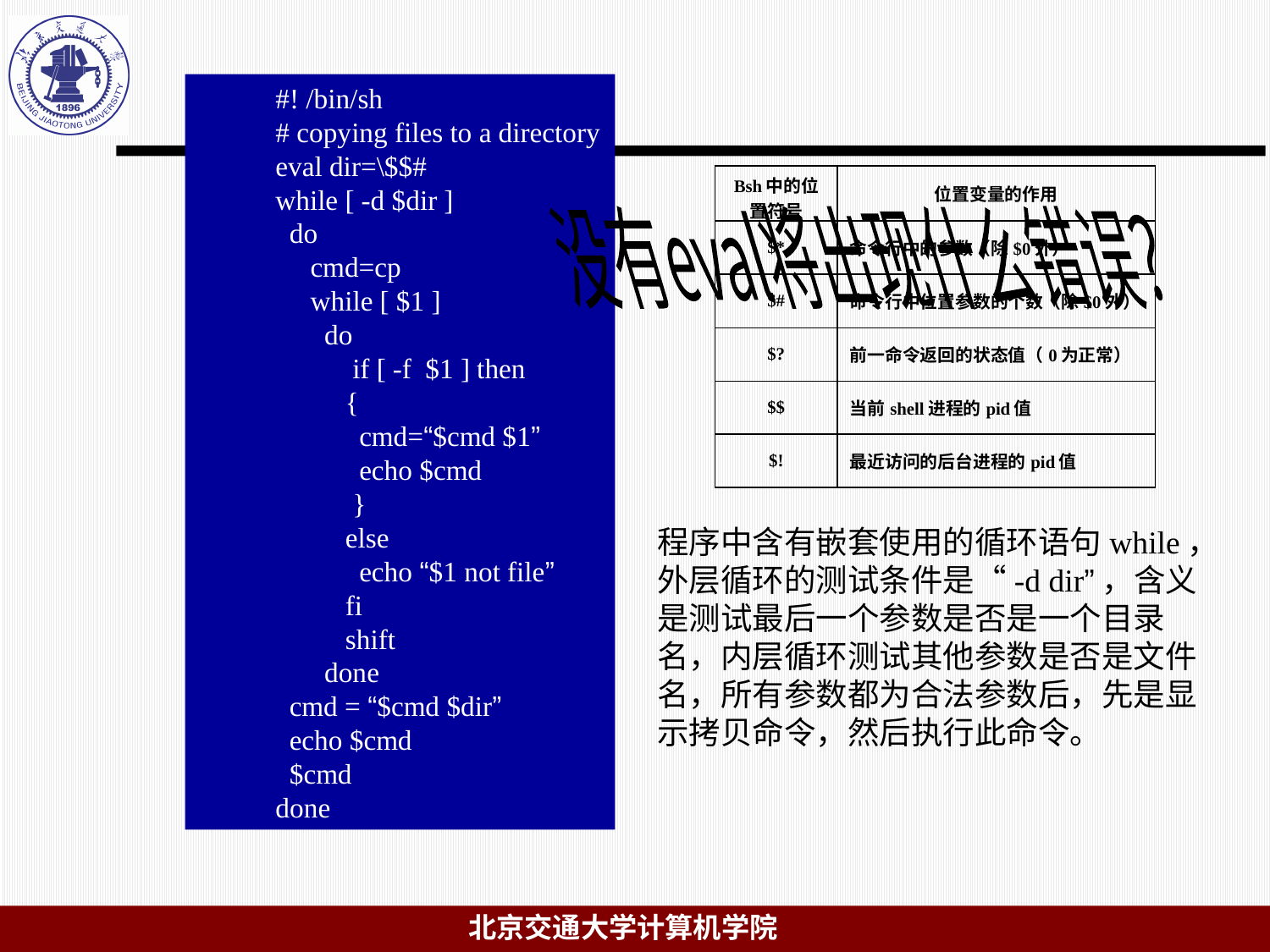

#! /bin/sh
# copying files to a directory
eval dir=\$$#
while [ -d $dir ]
  do
     cmd=cp
     while [ $1 ]
       do
           if [ -f  $1 ] then
          {
            cmd=“$cmd $1”
            echo $cmd
           }
          else
            echo “$1 not file”
          fi
          shift
       done
  cmd = “$cmd $dir”
  echo $cmd
  $cmd
done
| Bsh中的位置符号 | 位置变量的作用 |
| --- | --- |
| $\* | 命令行中的参数（除$0外） |
| $# | 命令行中位置参数的个数（除$0外） |
| $? | 前一命令返回的状态值（0为正常） |
| $$ | 当前shell进程的pid值 |
| $! | 最近访问的后台进程的pid值 |
没有eval将出现什么错误？
程序中含有嵌套使用的循环语句while，外层循环的测试条件是“-d dir”，含义是测试最后一个参数是否是一个目录名，内层循环测试其他参数是否是文件名，所有参数都为合法参数后，先是显示拷贝命令，然后执行此命令。